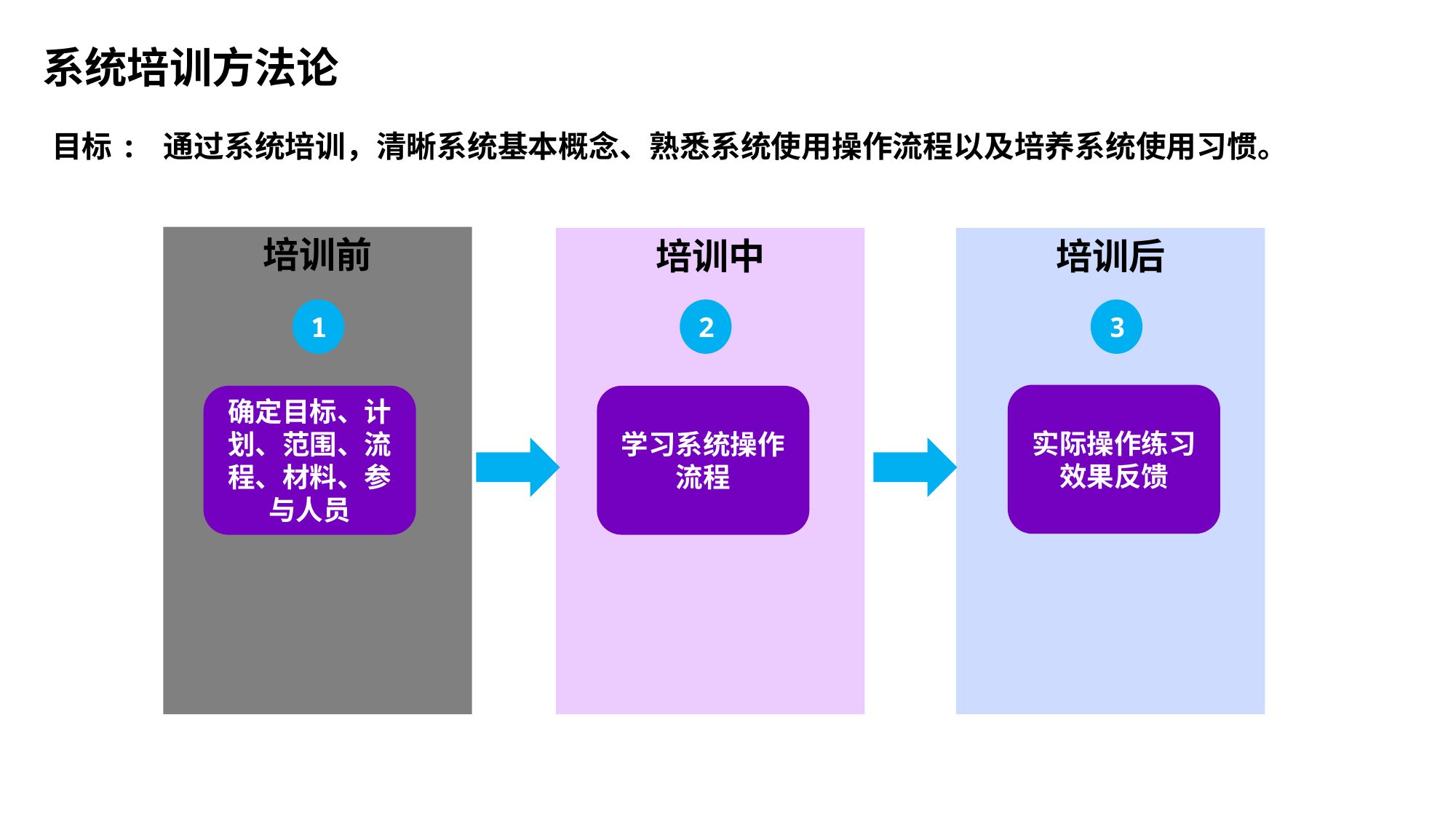

系统培训方法论
目标: 通过系统培训，清晰系统基本概念、熟悉系统使用操作流程以及培养系统使用习惯。
培训前
培训中
培训后
1
2
3
实际操作练习
效果反馈
确定目标、计划、范围、流程、材料、参与人员
学习系统操作流程